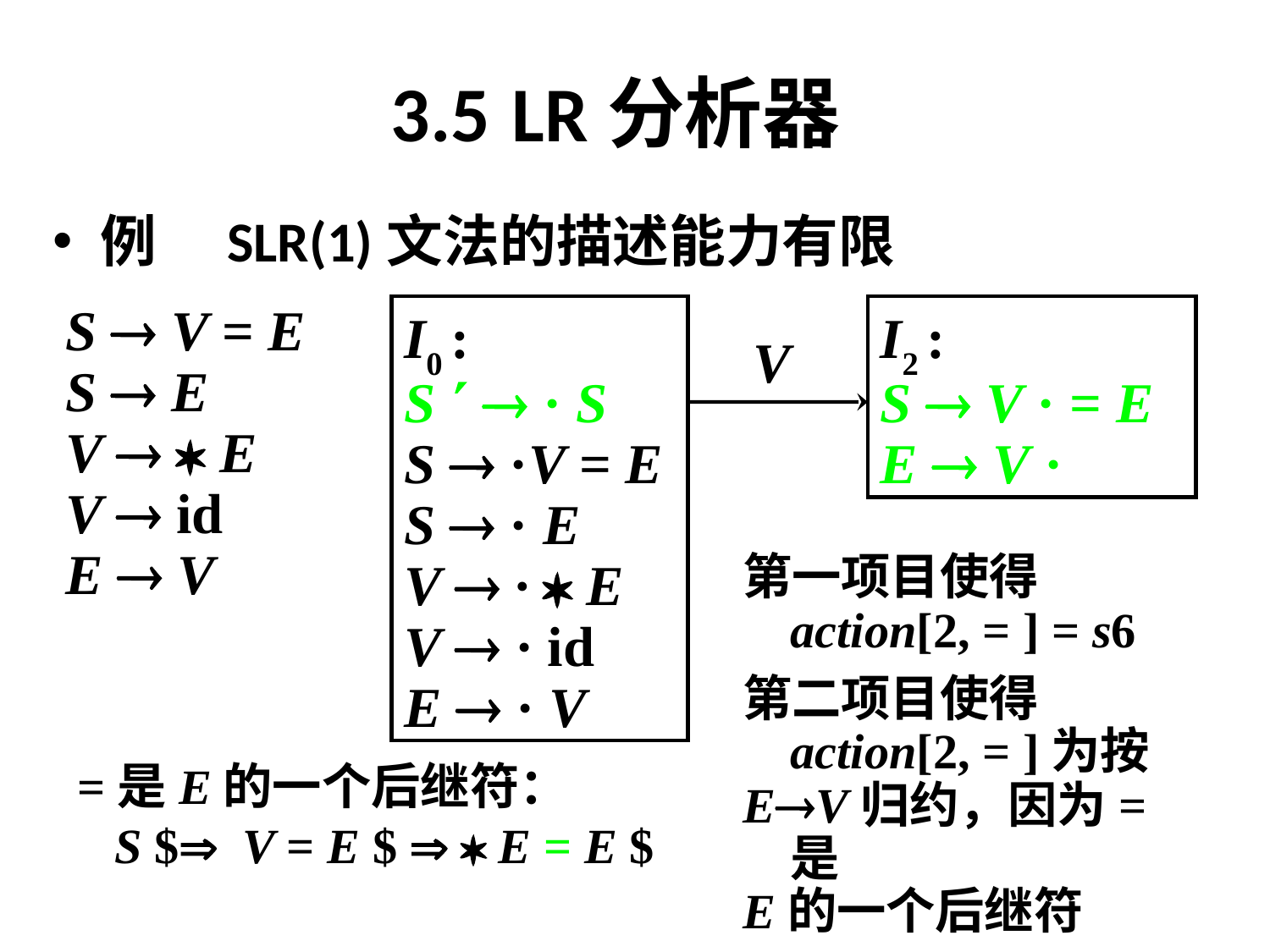

# 3.5 LR分析器
例	SLR(1)文法的描述能力有限
S → V = E
S → E
V → ∗ E
V → id
E → V
I0 :
S ′ → · S
S → ·V = E
S → · E
V → · ∗ E
V → · id
E → · V
I2 :
S → V · = E
E → V ·
V

第一项目使得action[2, = ] = s6
第二项目使得
	action[2, = ]为按
E→V归约，因为=是
E的一个后继符
=是E的一个后继符：
   S $⇒  V = E $ ⇒ ∗ E = E $